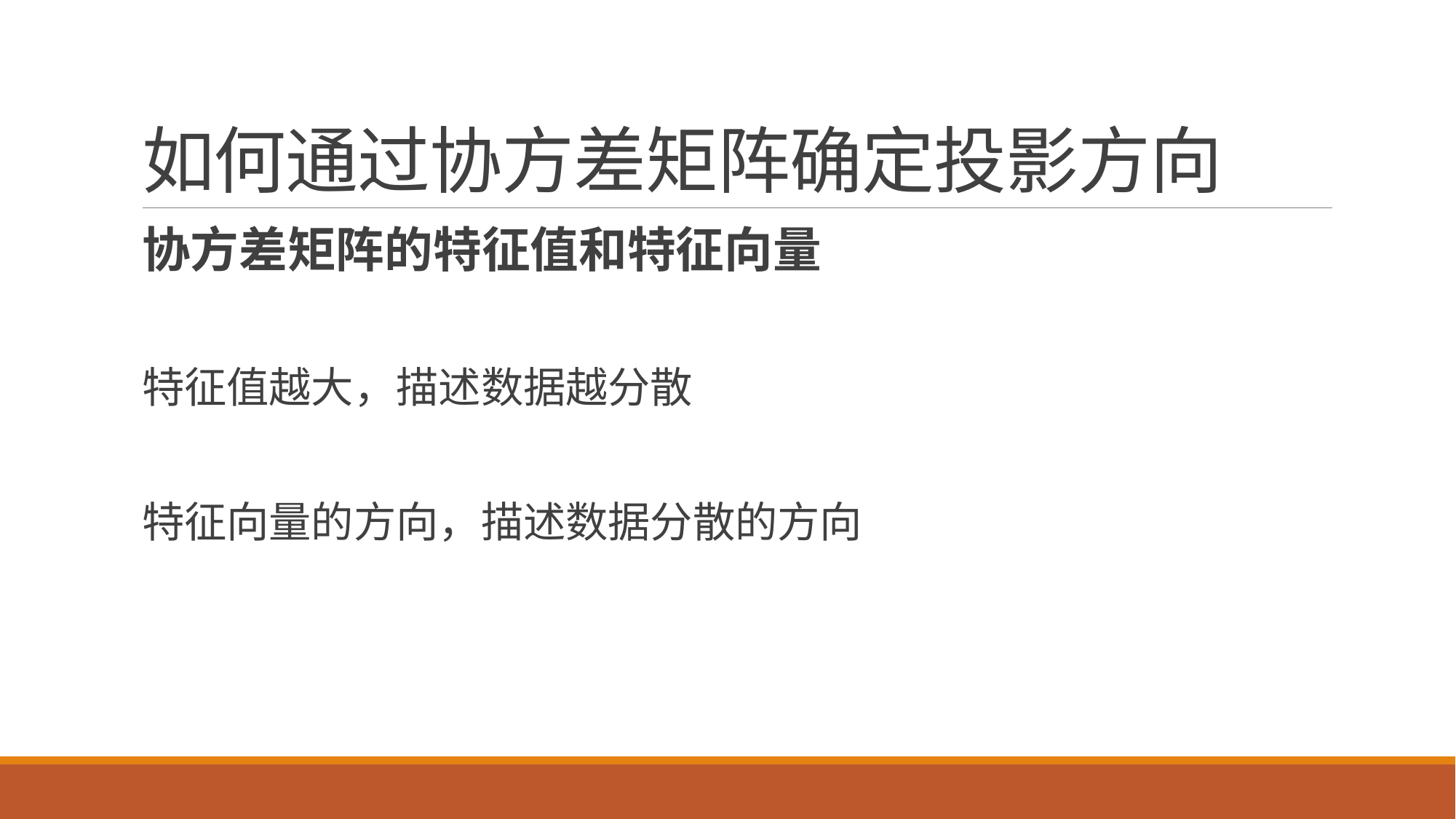

# 如何通过协方差矩阵确定投影方向
协方差矩阵的特征值和特征向量

特征值越大，描述数据越分散

特征向量的方向，描述数据分散的方向